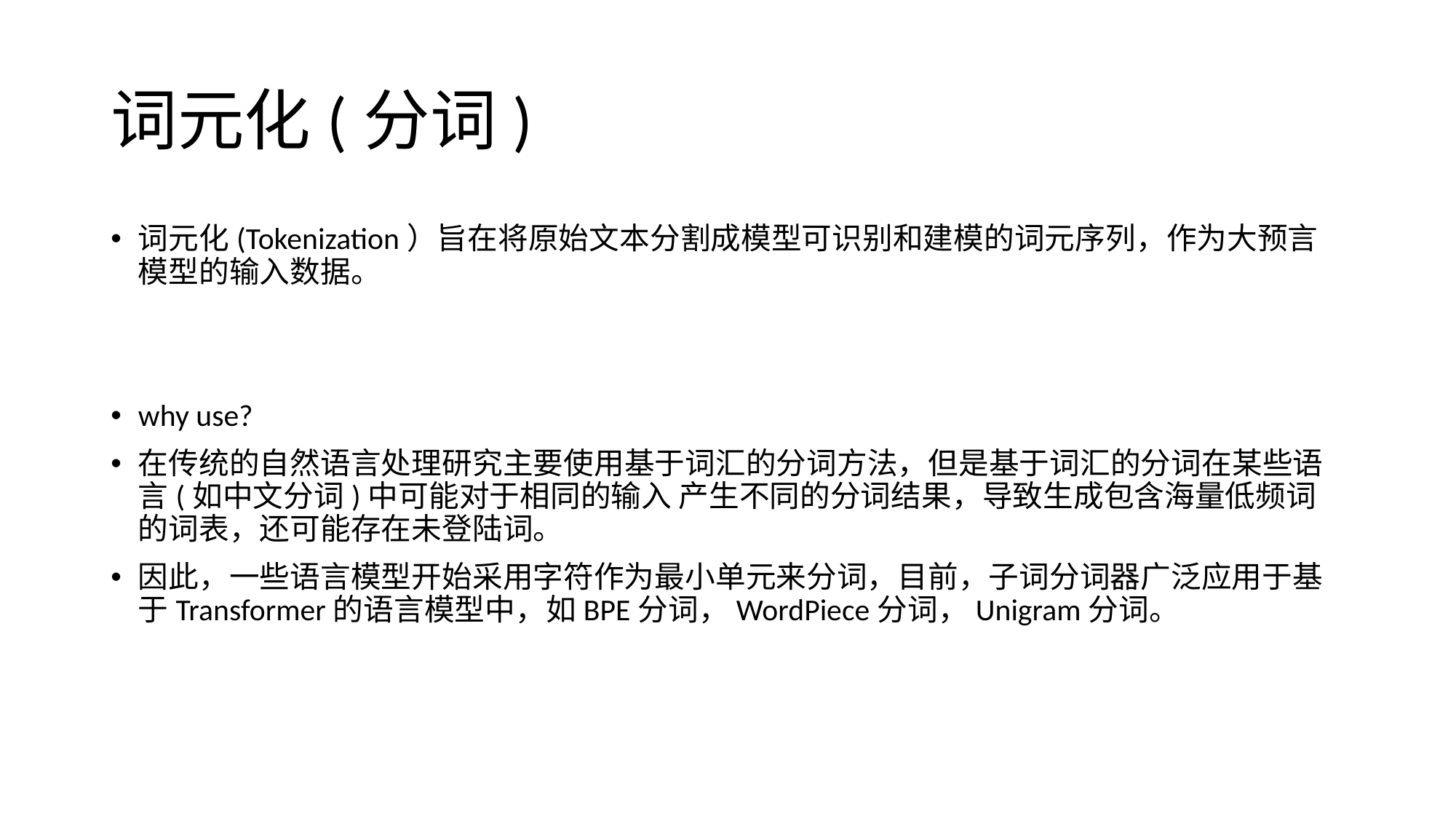

# 词元化(分词)
词元化(Tokenization）旨在将原始文本分割成模型可识别和建模的词元序列，作为大预言模型的输入数据。

why use?
在传统的自然语言处理研究主要使用基于词汇的分词方法，但是基于词汇的分词在某些语言(如中文分词)中可能对于相同的输入 产生不同的分词结果，导致生成包含海量低频词的词表，还可能存在未登陆词。
因此，一些语言模型开始采用字符作为最小单元来分词，目前，子词分词器广泛应用于基于Transformer的语言模型中，如BPE分词，WordPiece分词，Unigram分词。